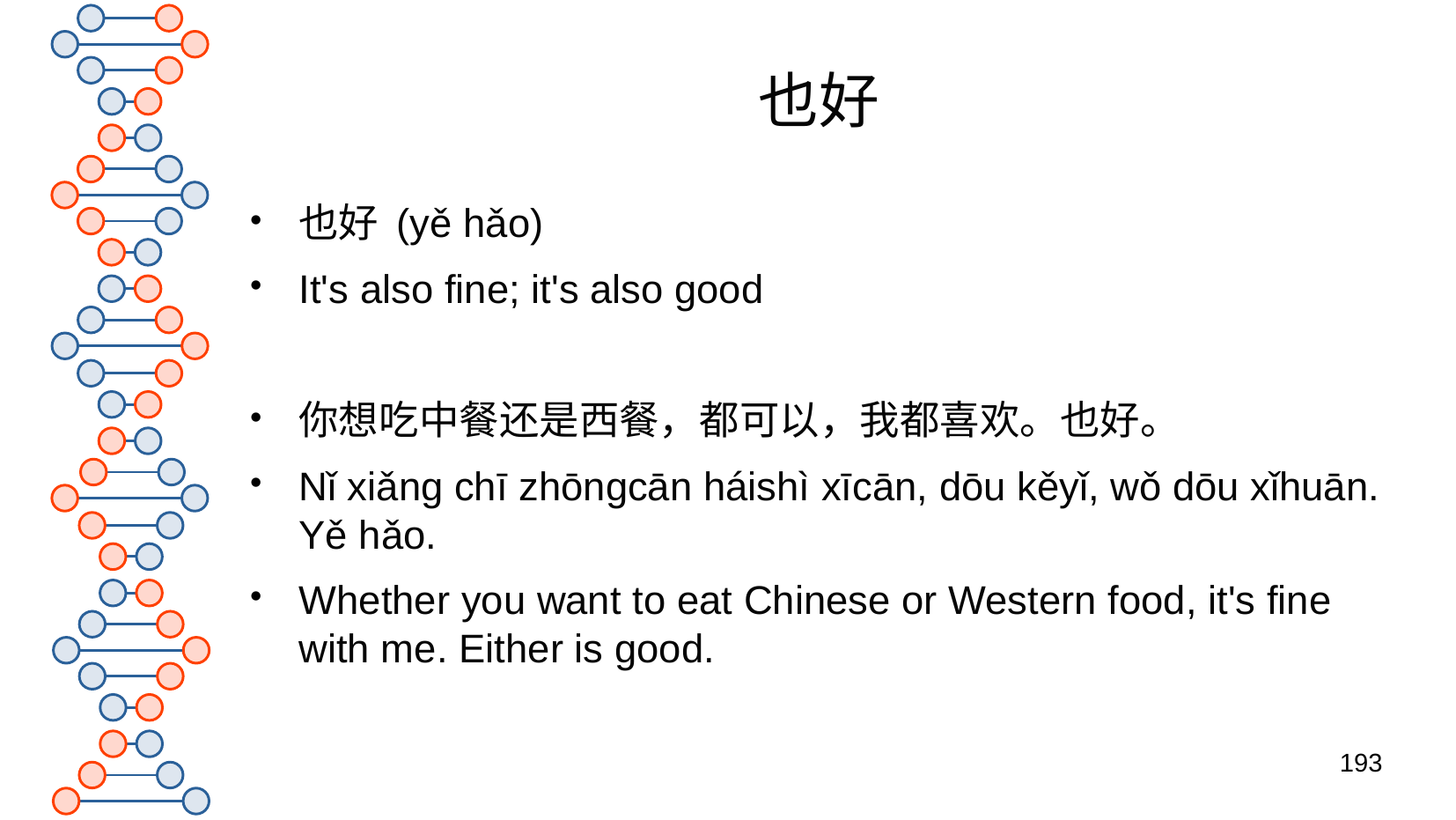

# 也好
也好 (yě hǎo)
It's also fine; it's also good

你想吃中餐还是西餐，都可以，我都喜欢。也好。
Nǐ xiǎng chī zhōngcān háishì xīcān, dōu kěyǐ, wǒ dōu xǐhuān. Yě hǎo.
Whether you want to eat Chinese or Western food, it's fine with me. Either is good.

193